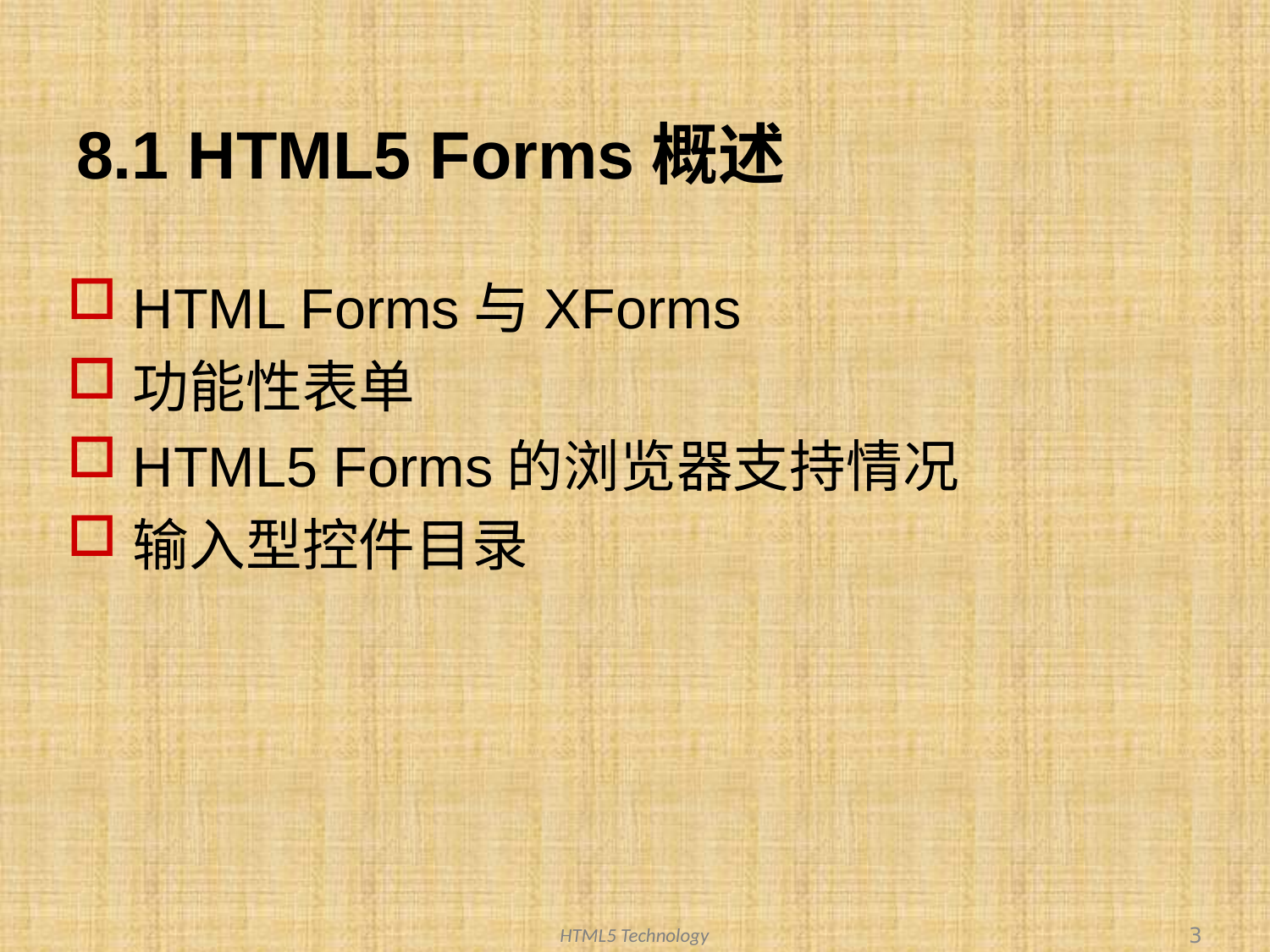

# 8.1 HTML5 Forms概述
HTML Forms与XForms
功能性表单
HTML5 Forms的浏览器支持情况
输入型控件目录

3
HTML5 Technology